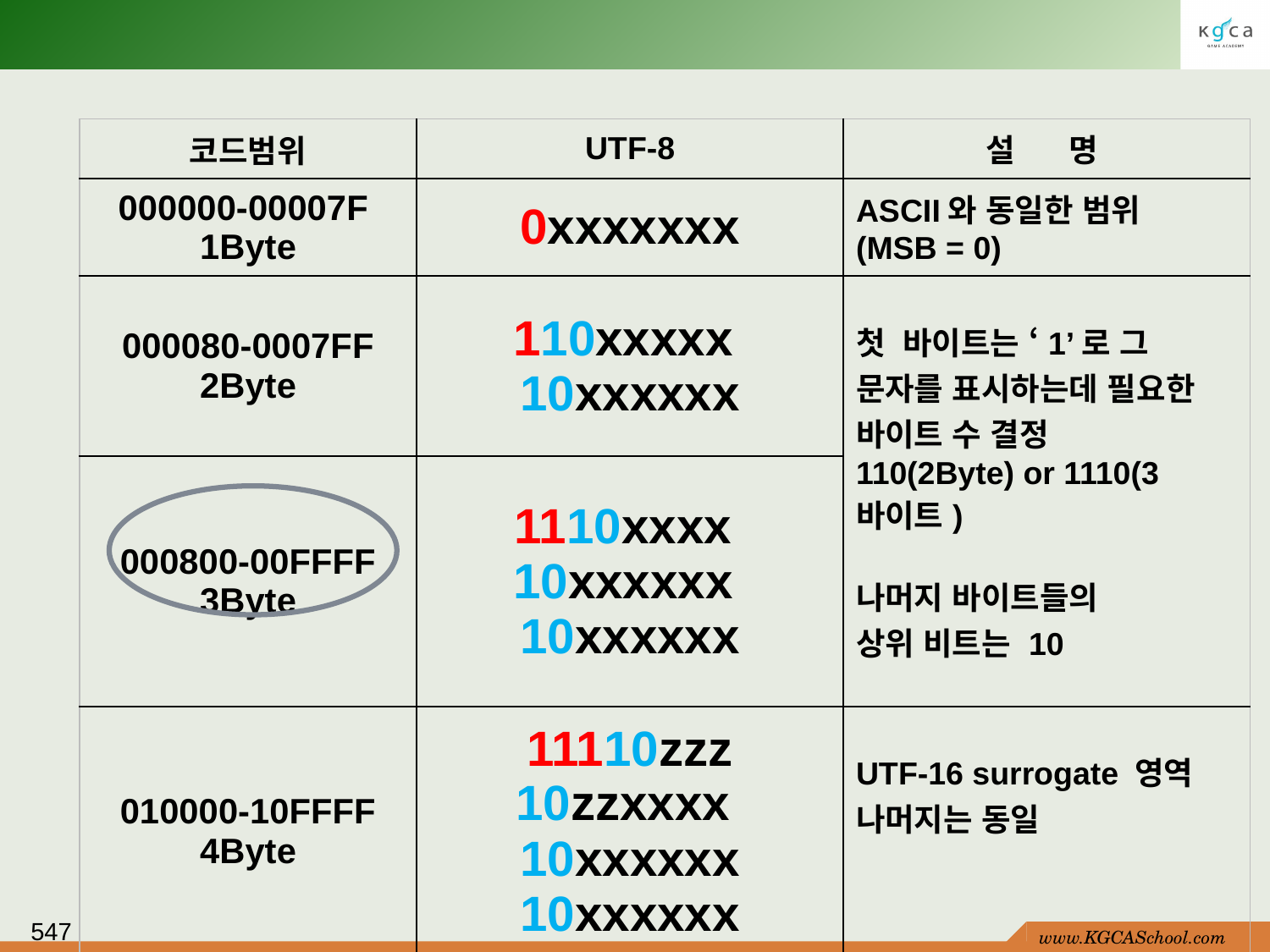

| 코드범위 | UTF-8 | 설 명 |
| --- | --- | --- |
| 000000-00007F 1Byte | 0xxxxxxx | ASCII와 동일한 범위 (MSB = 0) |
| 000080-0007FF 2Byte | 110xxxxx 10xxxxxx | 첫 바이트는 ‘1’로 그 문자를 표시하는데 필요한 바이트 수 결정 110(2Byte) or 1110(3바이트) 나머지 바이트들의 상위 비트는 10 |
| 000800-00FFFF 3Byte | 1110xxxx 10xxxxxx 10xxxxxx |  |
| 010000-10FFFF 4Byte | 11110zzz 10zzxxxx 10xxxxxx 10xxxxxx | UTF-16 surrogate 영역 나머지는 동일 |

547